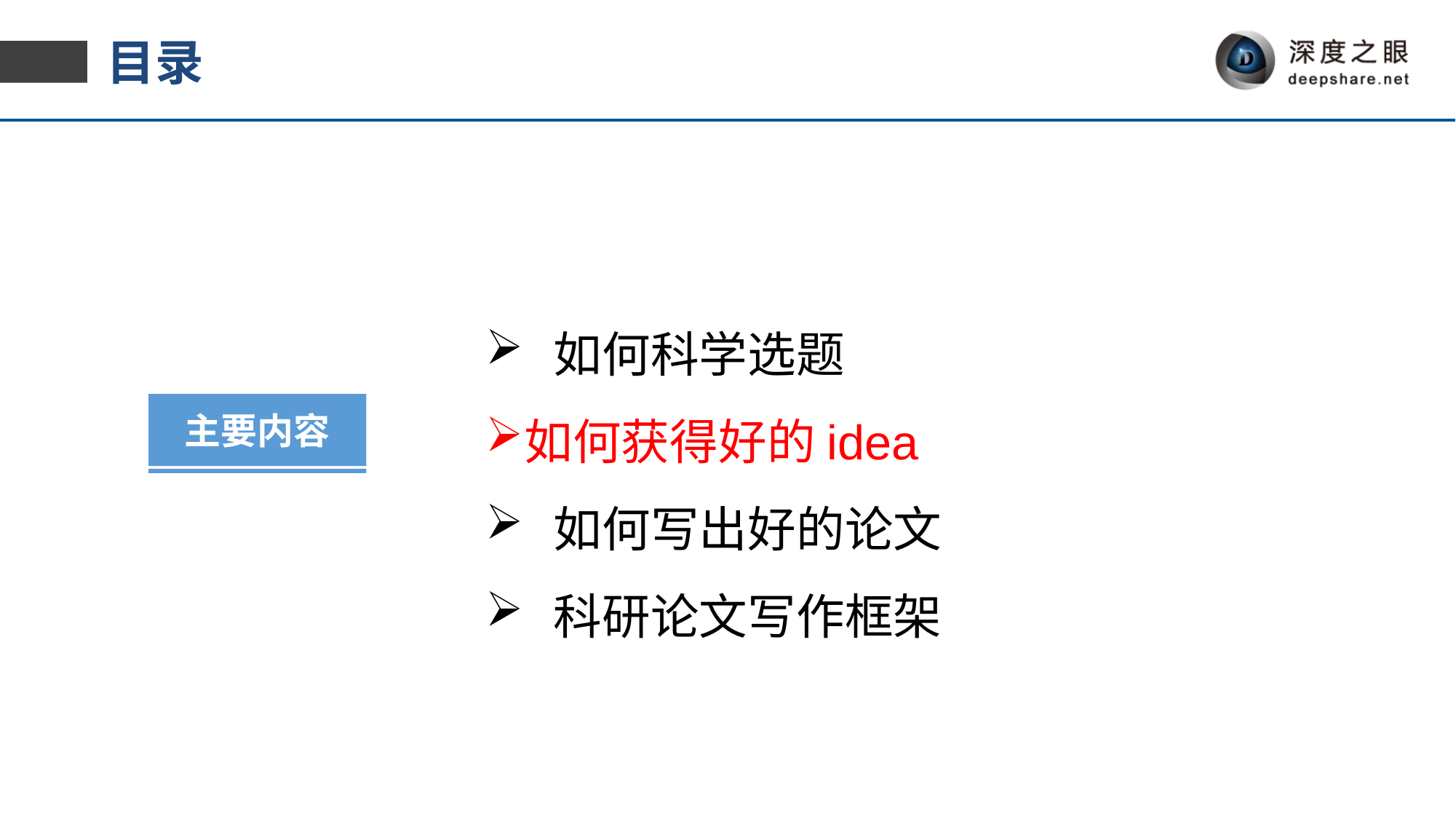

目录

如何科学选题
如何获得好的idea
如何写出好的论文
科研论文写作框架
主要内容